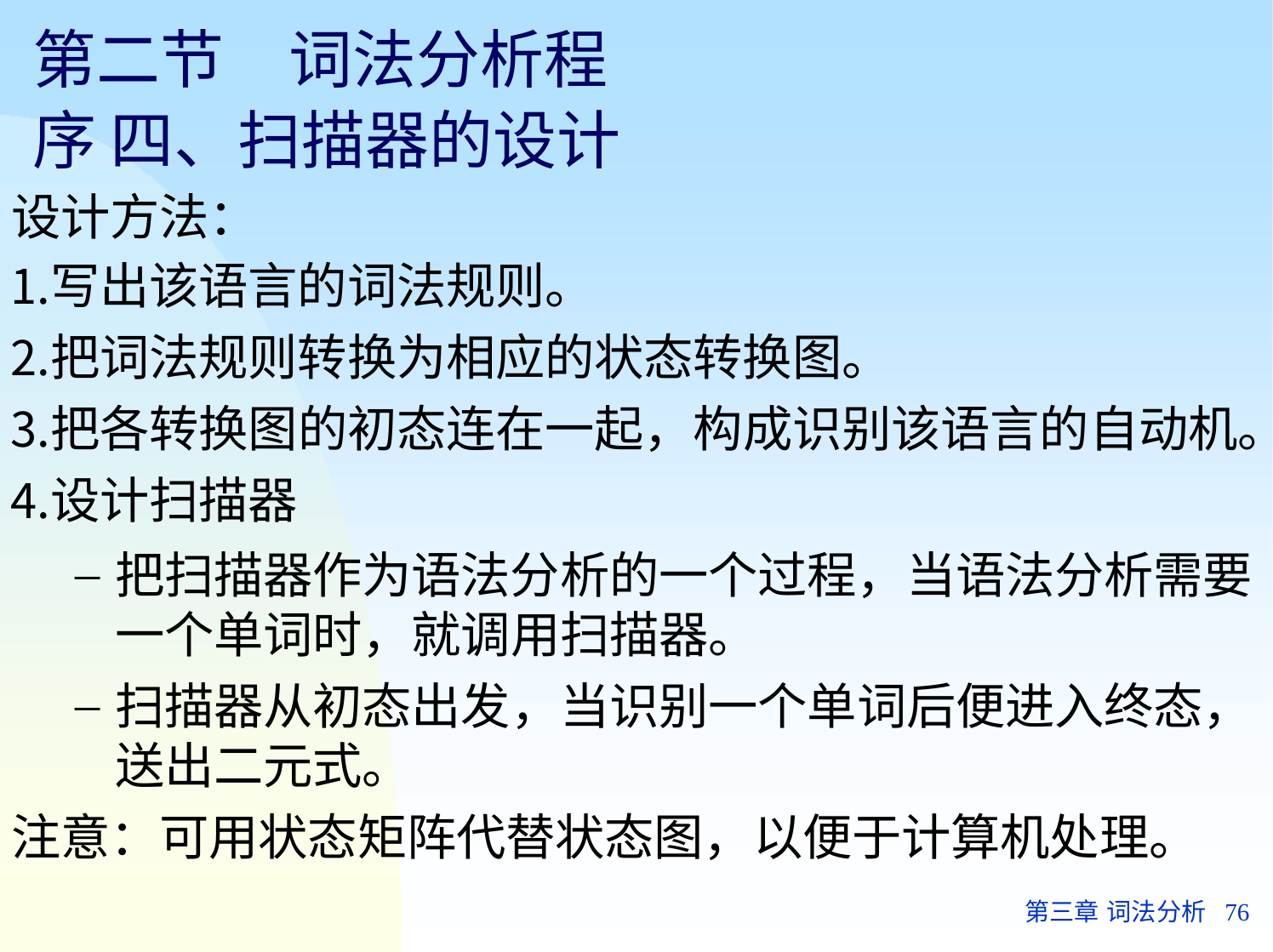

# 第二节	词法分析程序 四、扫描器的设计
设计方法：
写出该语言的词法规则。
把词法规则转换为相应的状态转换图。
把各转换图的初态连在一起，构成识别该语言的自动机。
设计扫描器
把扫描器作为语法分析的一个过程，当语法分析需要 一个单词时，就调用扫描器。
扫描器从初态出发，当识别一个单词后便进入终态， 送出二元式。
注意：可用状态矩阵代替状态图，以便于计算机处理。
第三章 词法分析	76